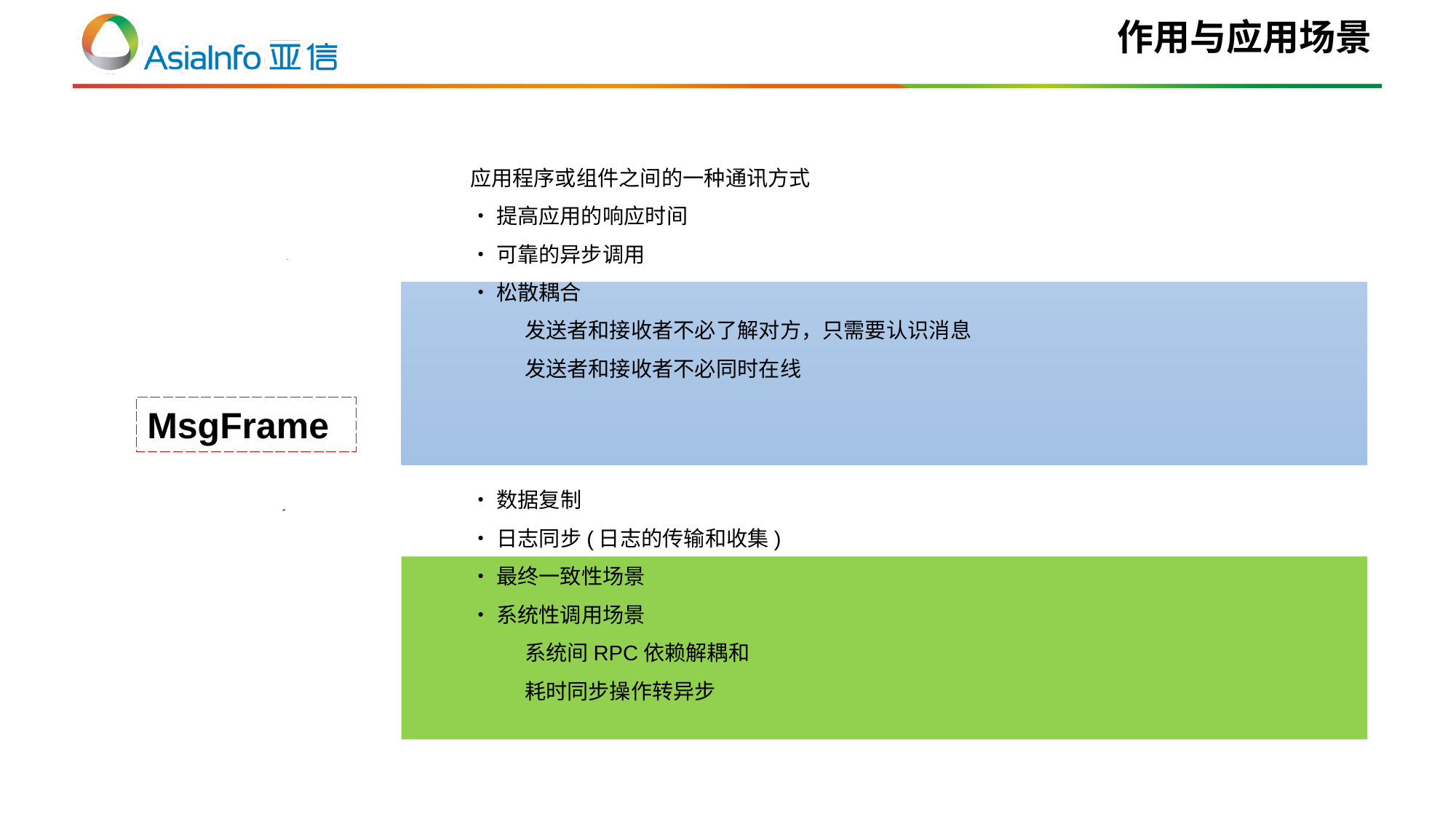

作用与应用场景

应用程序或组件之间的一种通讯方式
•提高应用的响应时间
•可靠的异步调用
•松散耦合
发送者和接收者不必了解对方，只需要认识消息
发送者和接收者不必同时在线
作用
MsgFrame
•数据复制
•日志同步(日志的传输和收集)
•最终一致性场景
•系统性调用场景
系统间RPC依赖解耦和
耗时同步操作转异步
应用
场景